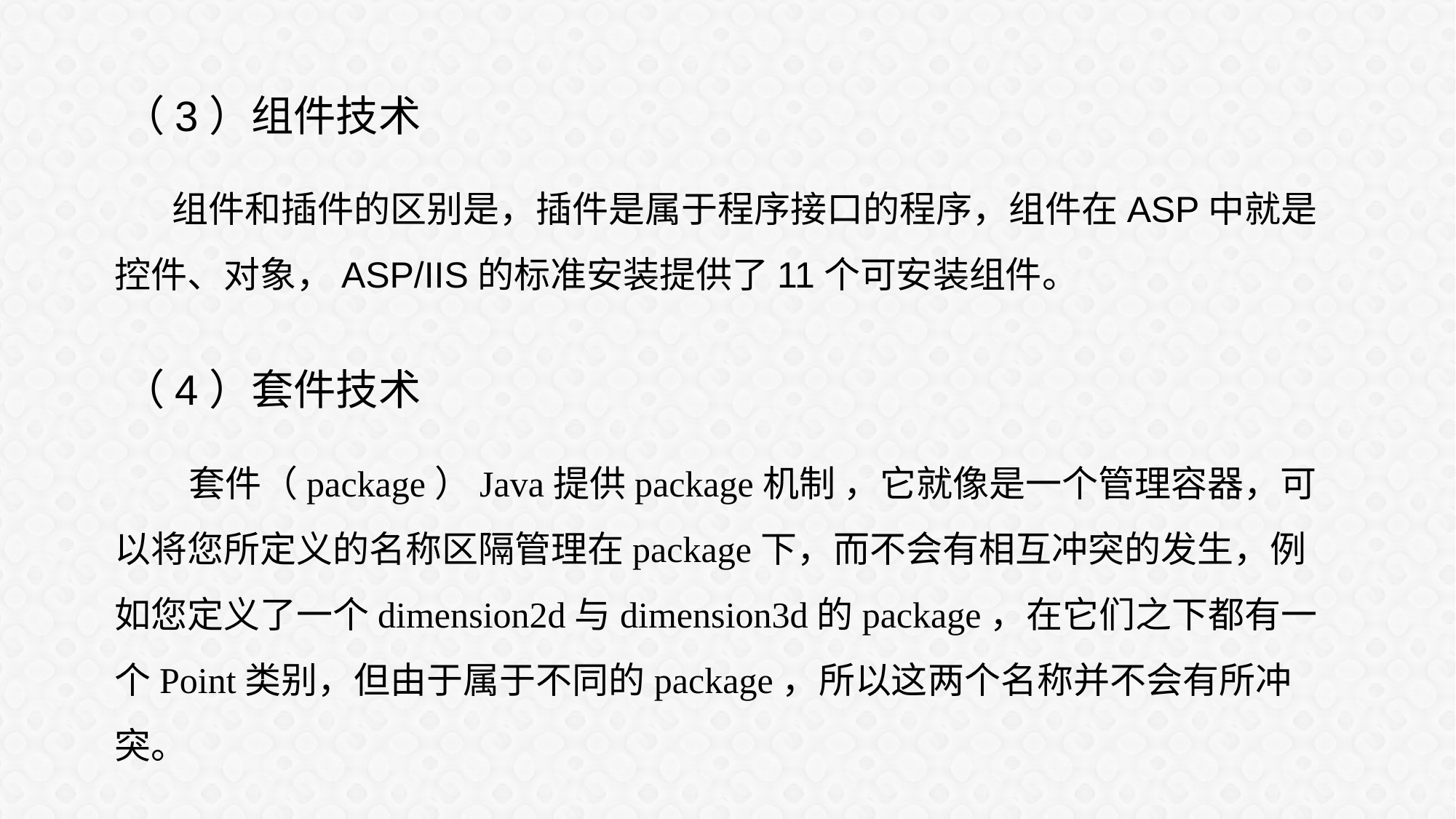

（3）组件技术
      组件和插件的区别是，插件是属于程序接口的程序，组件在ASP中就是控件、对象，ASP/IIS的标准安装提供了11个可安装组件。
（4）套件技术
        套件（package）Java提供package机制 ，它就像是一个管理容器，可以将您所定义的名称区隔管理在package下，而不会有相互冲突的发生，例如您定义了一个dimension2d与dimension3d的package，在它们之下都有一个Point类别，但由于属于不同的package，所以这两个名称并不会有所冲突。